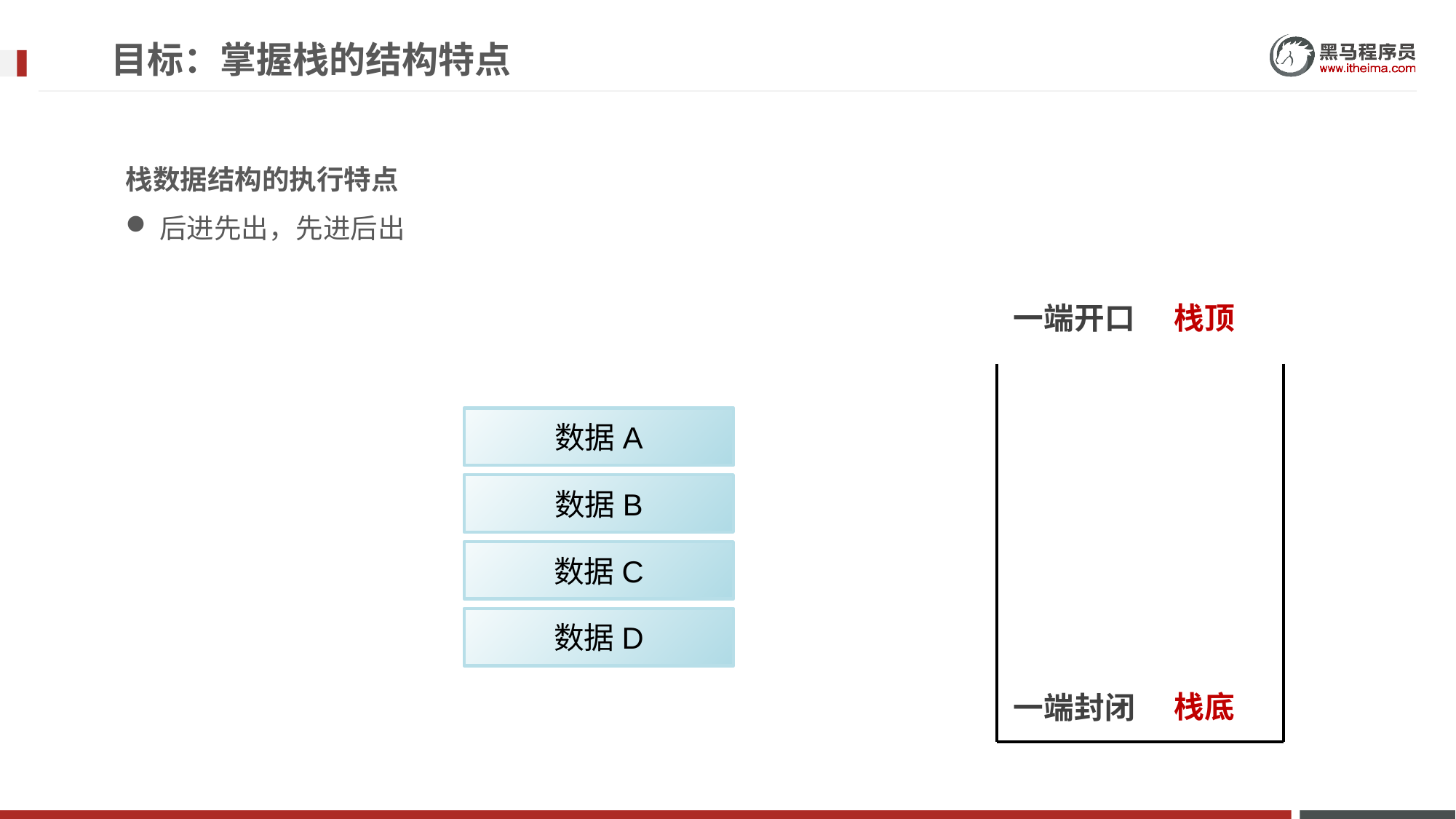

目标：掌握栈的结构特点
栈数据结构的执行特点
后进先出，先进后出
栈顶
一端开口
数据A
数据B
数据C
数据D
栈底
一端封闭